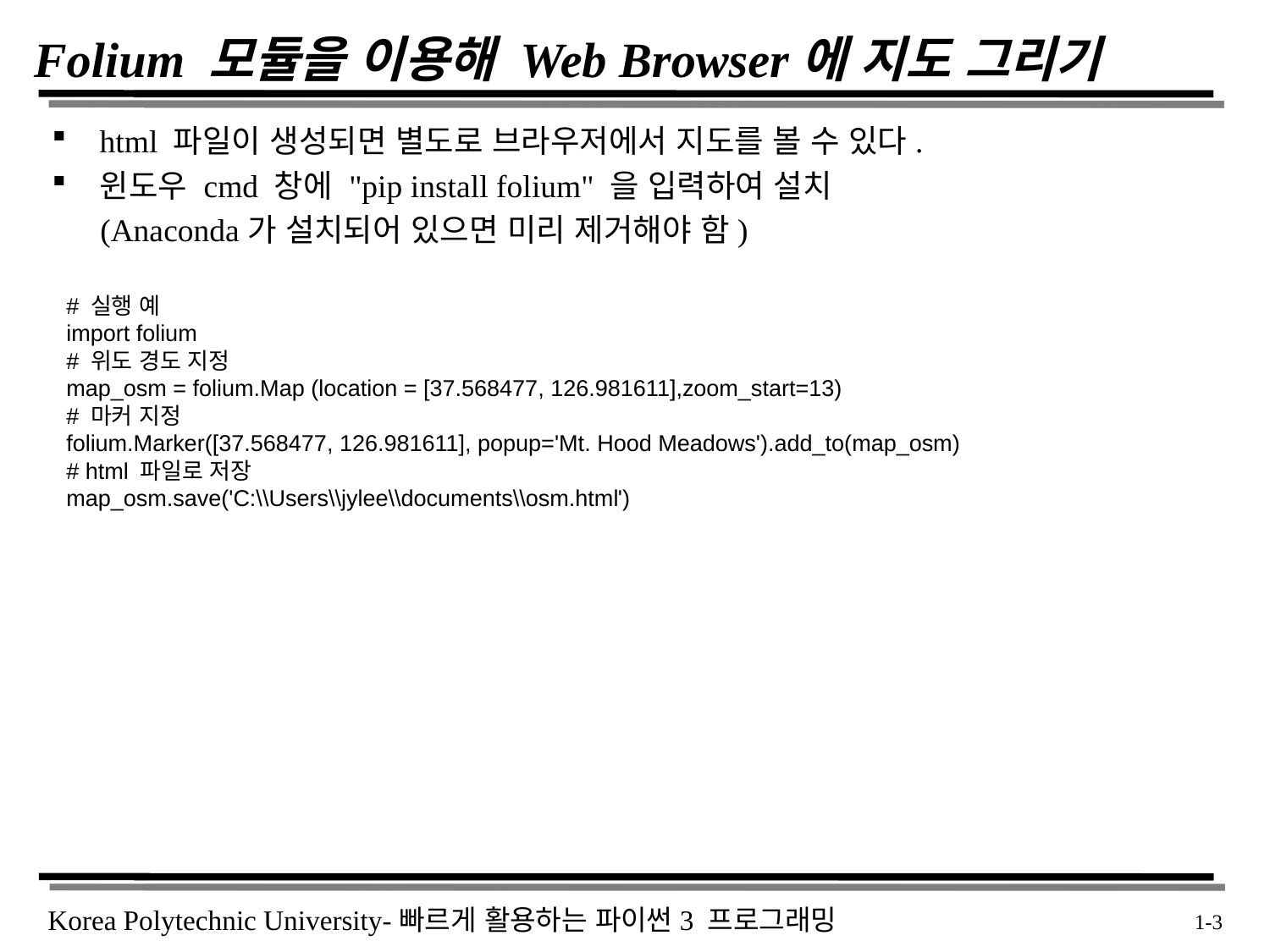

# Folium 모듈을 이용해 Web Browser에 지도 그리기
html 파일이 생성되면 별도로 브라우저에서 지도를 볼 수 있다.
윈도우 cmd 창에 "pip install folium" 을 입력하여 설치
      (Anaconda가 설치되어 있으면 미리 제거해야 함)

# 실행 예
import folium
# 위도 경도 지정
map_osm = folium.Map (location = [37.568477, 126.981611],zoom_start=13)
# 마커 지정
folium.Marker([37.568477, 126.981611], popup='Mt. Hood Meadows').add_to(map_osm)
# html 파일로 저장
map_osm.save('C:\\Users\\jylee\\documents\\osm.html')
 1-3